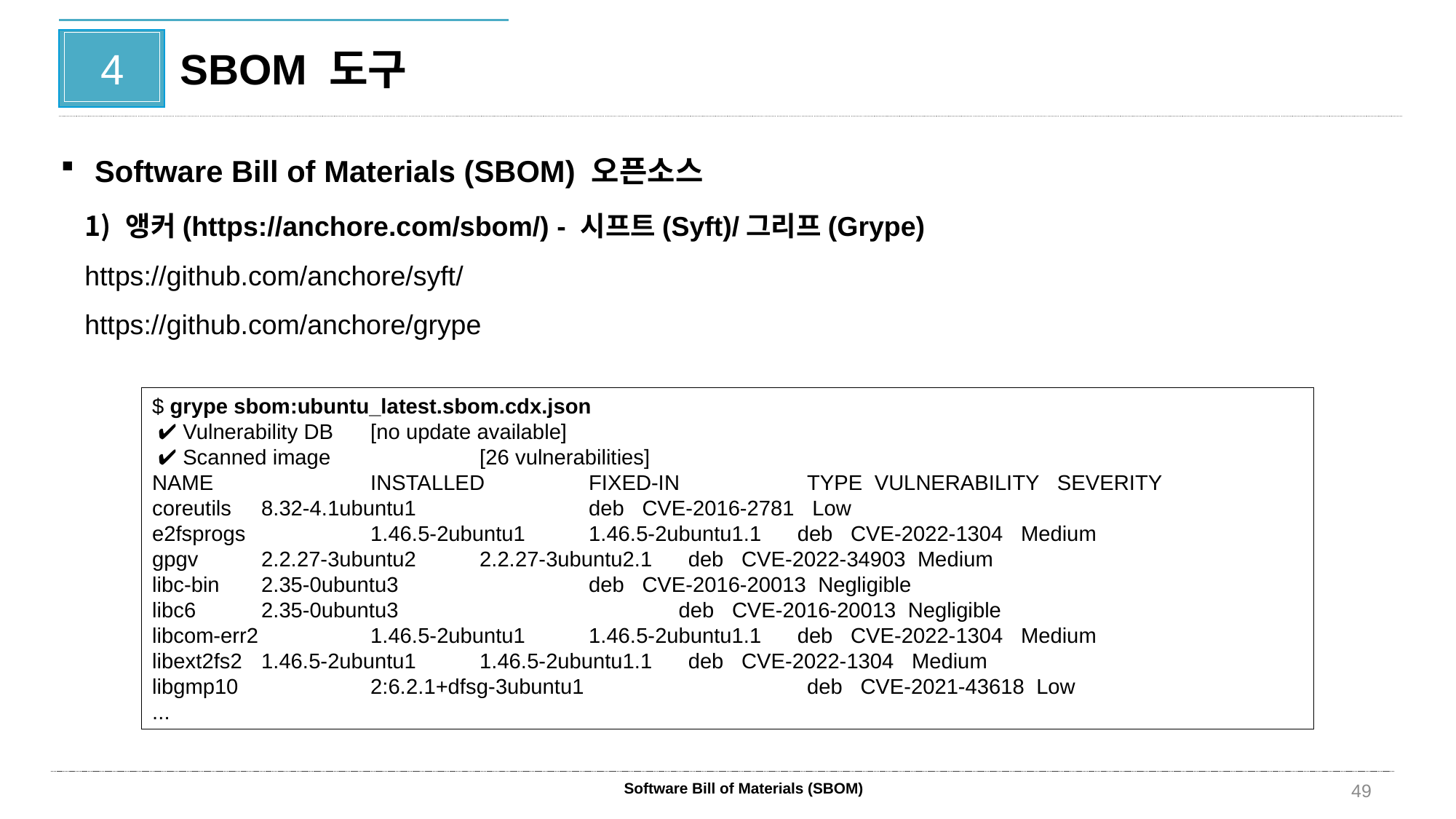

4
SBOM 도구
Software Bill of Materials (SBOM) 오픈소스
앵커(https://anchore.com/sbom/) - 시프트(Syft)/그리프(Grype)
https://github.com/anchore/syft/
https://github.com/anchore/grype
$ grype sbom:ubuntu_latest.sbom.cdx.json
 ✔ Vulnerability DB    	[no update available]
 ✔ Scanned image       	[26 vulnerabilities]
NAME         	INSTALLED             	FIXED-IN       	TYPE  VULNERABILITY   SEVERITY
coreutils    	8.32-4.1ubuntu1                          	deb   CVE-2016-2781   Low
e2fsprogs    	1.46.5-2ubuntu1       	1.46.5-2ubuntu1.1      deb   CVE-2022-1304   Medium
gpgv         	2.2.27-3ubuntu2       	2.2.27-3ubuntu2.1      deb   CVE-2022-34903  Medium
libc-bin     	2.35-0ubuntu3                            	deb   CVE-2016-20013  Negligible
libc6        	2.35-0ubuntu3                            	               deb   CVE-2016-20013  Negligible
libcom-err2  	1.46.5-2ubuntu1       	1.46.5-2ubuntu1.1      deb   CVE-2022-1304   Medium
libext2fs2   	1.46.5-2ubuntu1       	1.46.5-2ubuntu1.1      deb   CVE-2022-1304   Medium
libgmp10     	2:6.2.1+dfsg-3ubuntu1                    	deb   CVE-2021-43618  Low
...